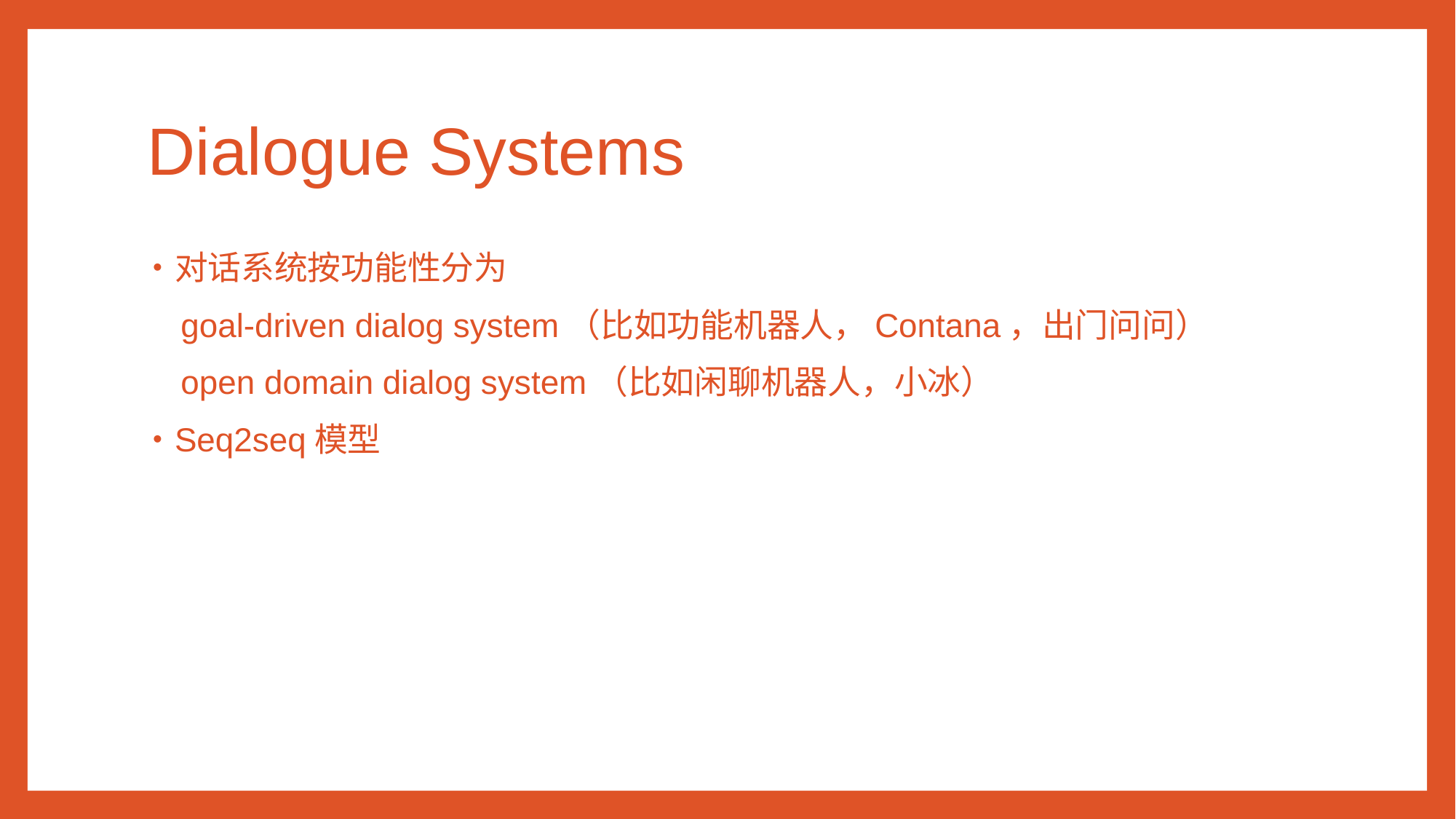

# Dialogue Systems
对话系统按功能性分为
   goal-driven dialog system（比如功能机器人，Contana，出门问问）
   open domain dialog system（比如闲聊机器人，小冰）
Seq2seq模型